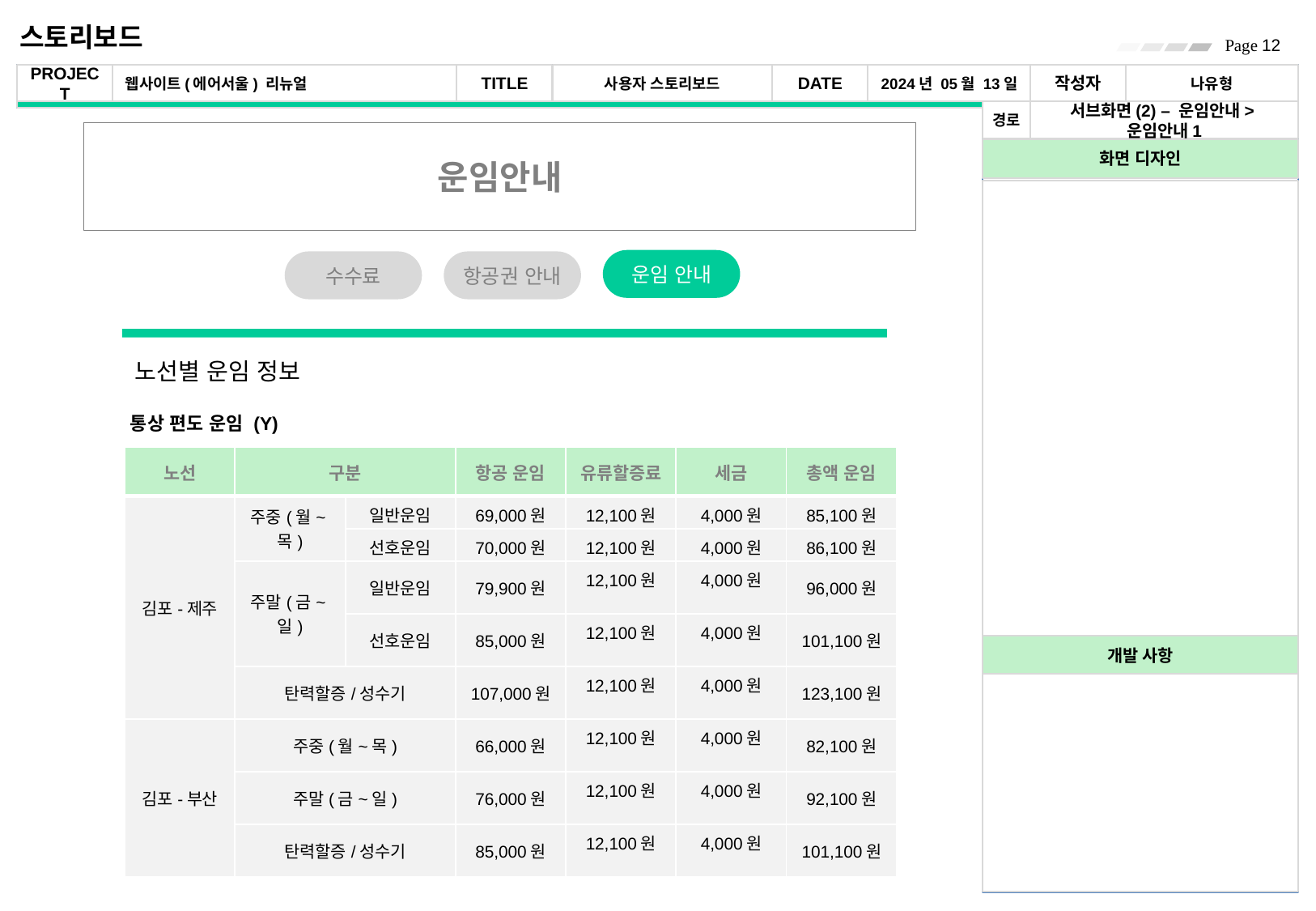

스토리보드

PROJECT
 웹사이트(에어서울) 리뉴얼
TITLE
사용자 스토리보드
DATE
2024년 05월 13일
작성자
나유형

경로
서브화면(2) – 운임안내>운임안내1
메인페이지
운임안내
화면 디자인

운임 안내
수수료
항공권 안내

노선별 운임 정보
통상 편도 운임 (Y)
| 노선 | 구분 |  | 항공 운임 | 유류할증료 | 세금 | 총액 운임 |
| --- | --- | --- | --- | --- | --- | --- |
| 김포-제주 | 주중(월~목) | 일반운임 | 69,000원 | 12,100원 | 4,000원 | 85,100원 |
|  |  | 선호운임 | 70,000원 | 12,100원 | 4,000원 | 86,100원 |
|  | 주말(금~일) | 일반운임 | 79,900원 | 12,100원 | 4,000원 | 96,000원 |
|  |  | 선호운임 | 85,000원 | 12,100원 | 4,000원 | 101,100원 |
|  | 탄력할증/성수기 |  | 107,000원 | 12,100원 | 4,000원 | 123,100원 |
| 김포-부산 | 주중(월~목) |  | 66,000원 | 12,100원 | 4,000원 | 82,100원 |
|  | 주말(금~일) |  | 76,000원 | 12,100원 | 4,000원 | 92,100원 |
|  | 탄력할증/성수기 |  | 85,000원 | 12,100원 | 4,000원 | 101,100원 |
개발 사항